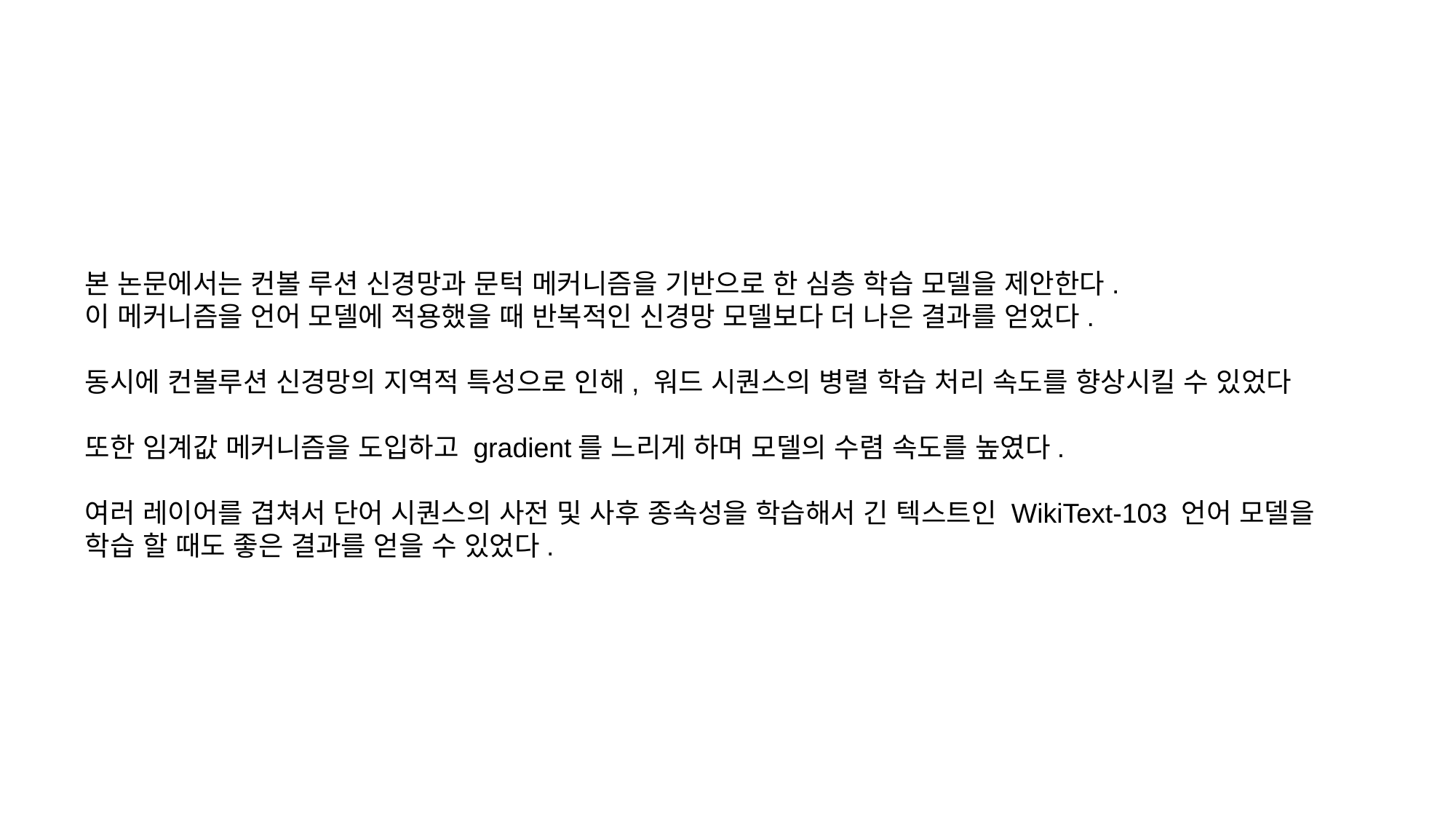

본 논문에서는 컨볼 루션 신경망과 문턱 메커니즘을 기반으로 한 심층 학습 모델을 제안한다.
이 메커니즘을 언어 모델에 적용했을 때 반복적인 신경망 모델보다 더 나은 결과를 얻었다.

동시에 컨볼루션 신경망의 지역적 특성으로 인해, 워드 시퀀스의 병렬 학습 처리 속도를 향상시킬 수 있었다

또한 임계값 메커니즘을 도입하고 gradient를 느리게 하며 모델의 수렴 속도를 높였다.

여러 레이어를 겹쳐서 단어 시퀀스의 사전 및 사후 종속성을 학습해서 긴 텍스트인 WikiText-103 언어 모델을 학습 할 때도 좋은 결과를 얻을 수 있었다.